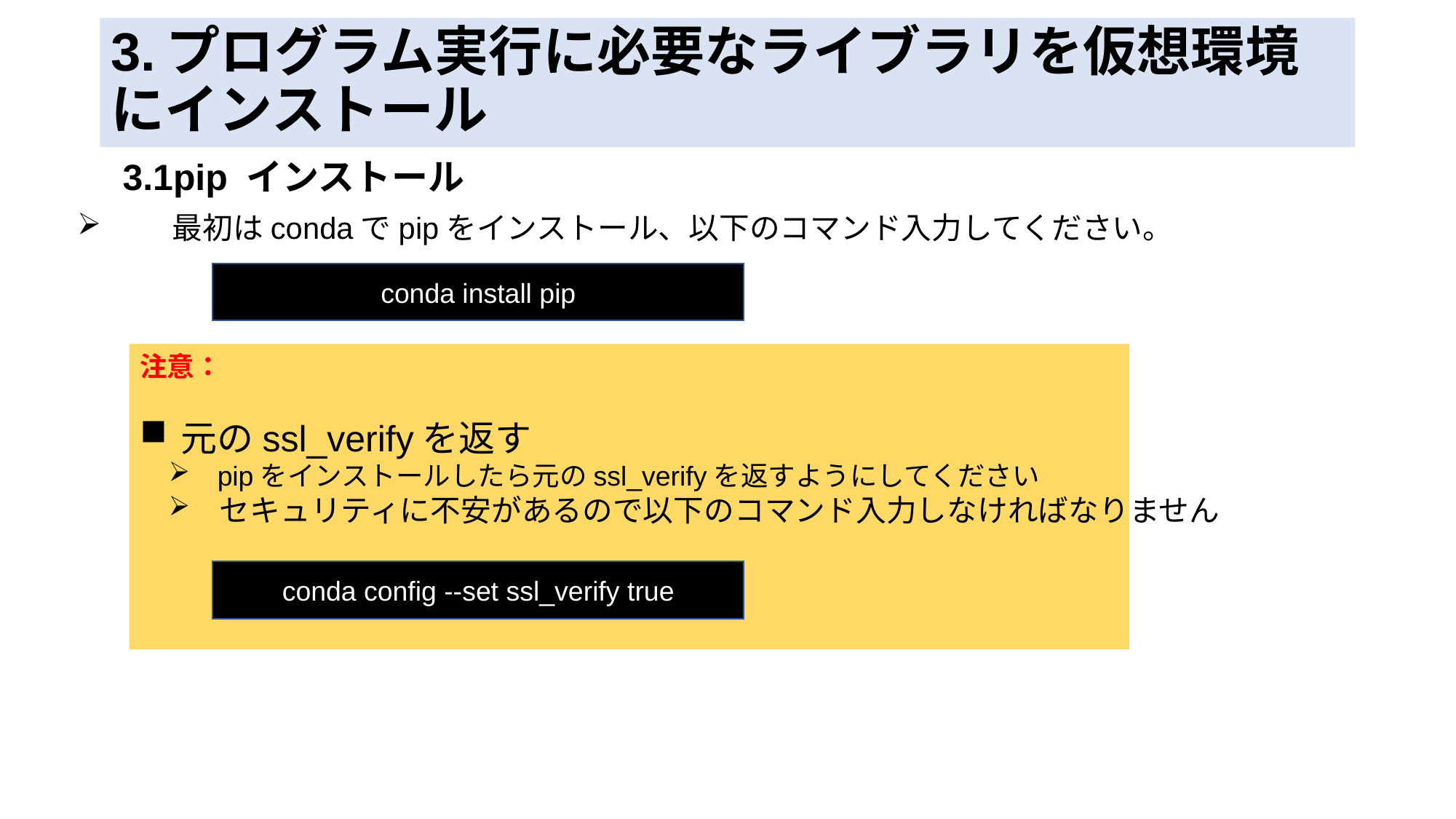

# 3.プログラム実行に必要なライブラリを仮想環境にインストール
　3.1pip インストール
　　 最初はcondaでpipをインストール、以下のコマンド入力してください。
conda install pip
注意：

元のssl_verifyを返す
   pipをインストールしたら元のssl_verifyを返すようにしてください
   セキュリティに不安があるので以下のコマンド入力しなければなりません

conda config --set ssl_verify true